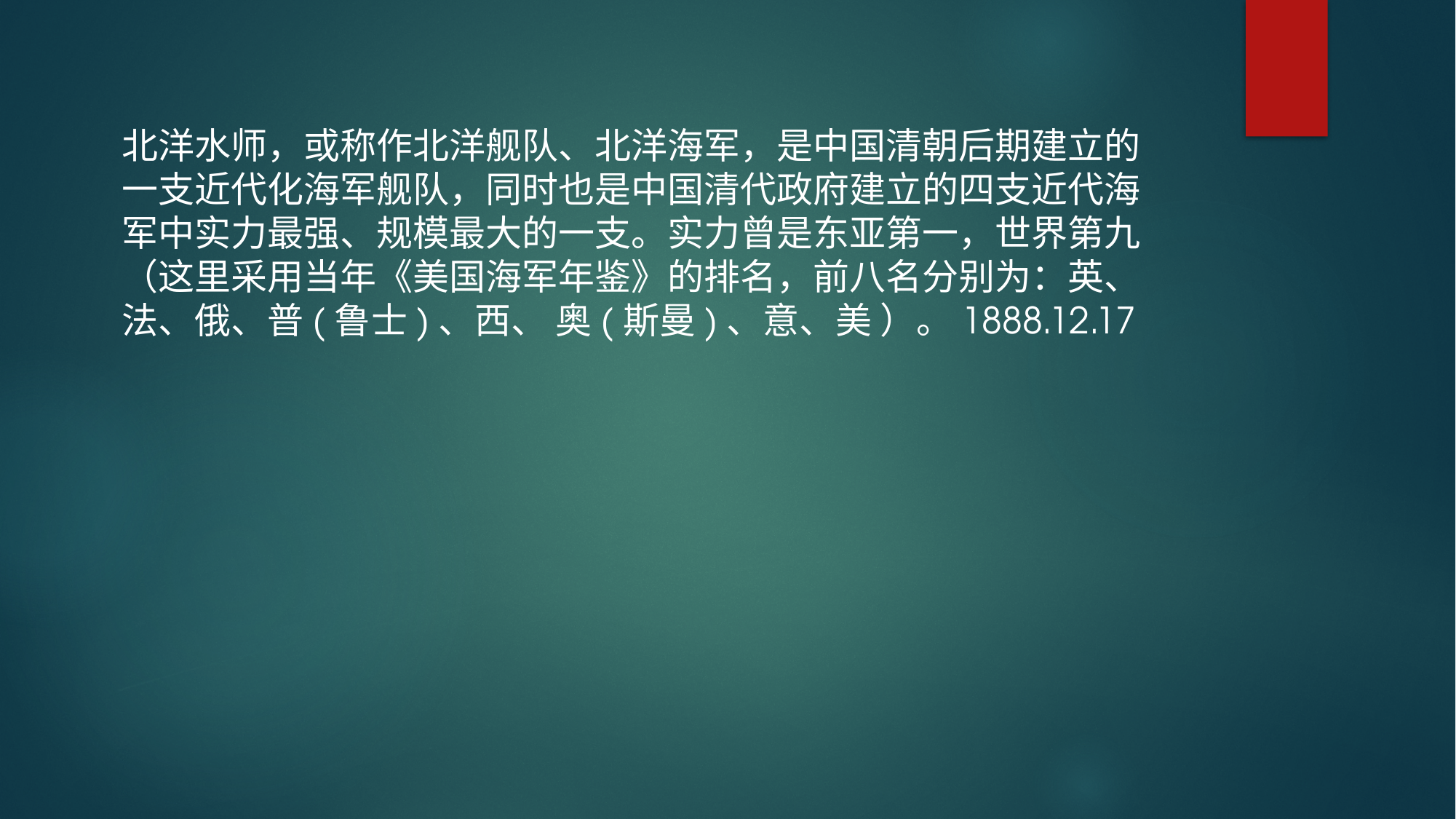

北洋水师，或称作北洋舰队、北洋海军，是中国清朝后期建立的一支近代化海军舰队，同时也是中国清代政府建立的四支近代海军中实力最强、规模最大的一支。实力曾是东亚第一，世界第九（这里采用当年《美国海军年鉴》的排名，前八名分别为：英、法、俄、普(鲁士)、西、 奥(斯曼)、意、美 ）。1888.12.17